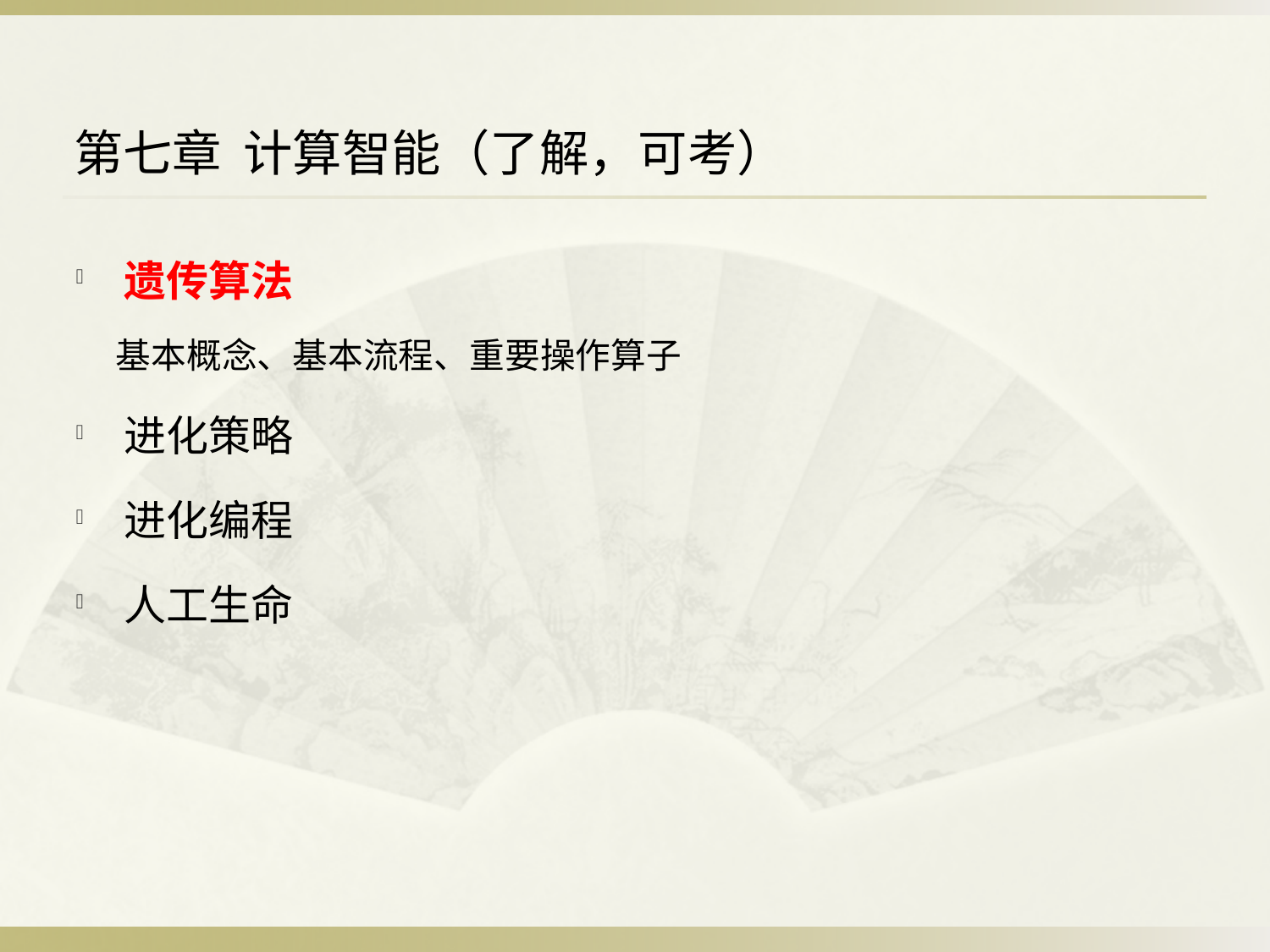

第七章  计算智能（了解，可考）
遗传算法
    基本概念、基本流程、重要操作算子
进化策略
进化编程
人工生命